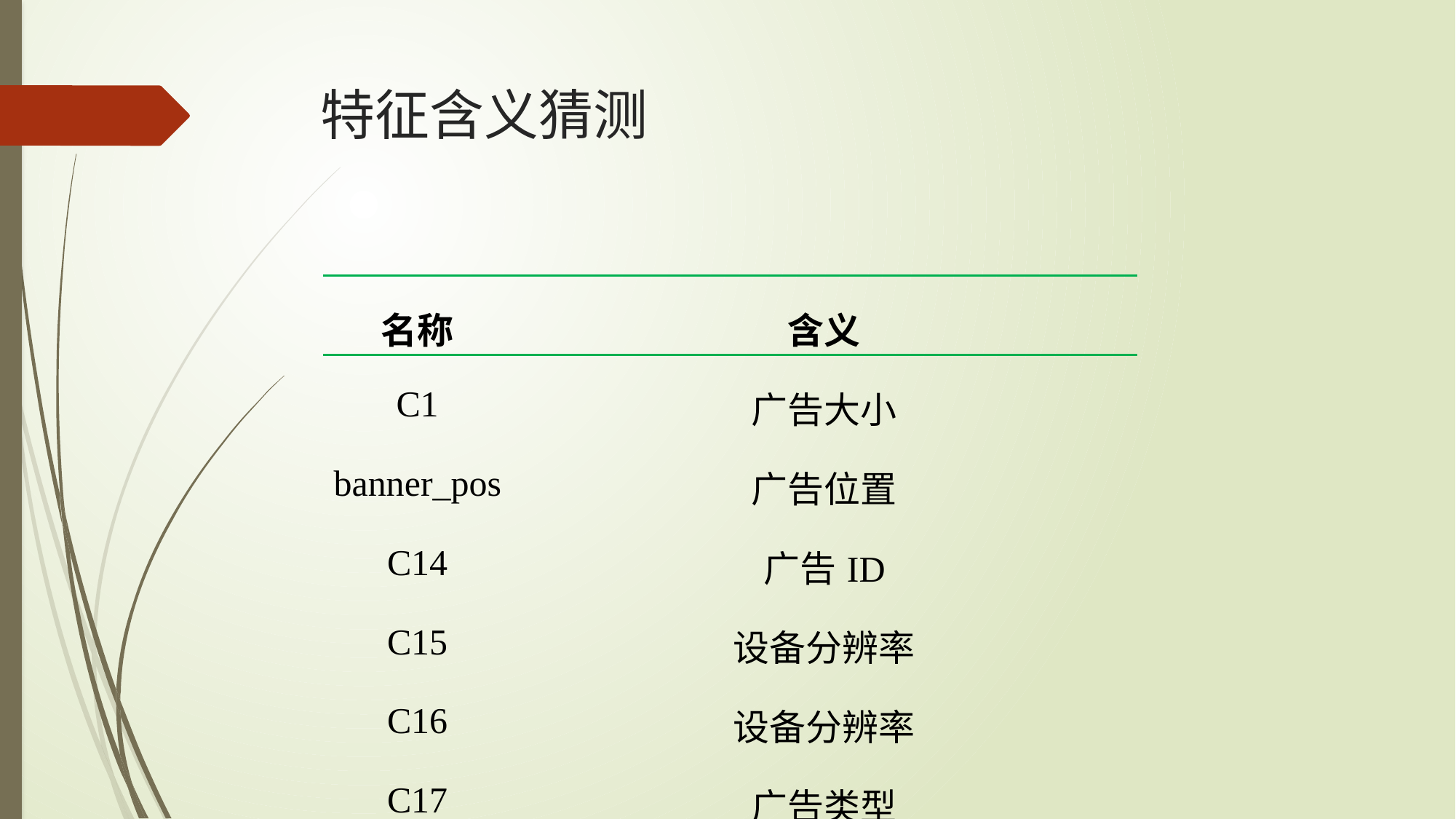

# 特征含义猜测
| 名称 | 含义 |
| --- | --- |
| C1 | 广告大小 |
| banner\_pos | 广告位置 |
| C14 | 广告ID |
| C15 | 设备分辨率 |
| C16 | 设备分辨率 |
| C17 | 广告类型 |